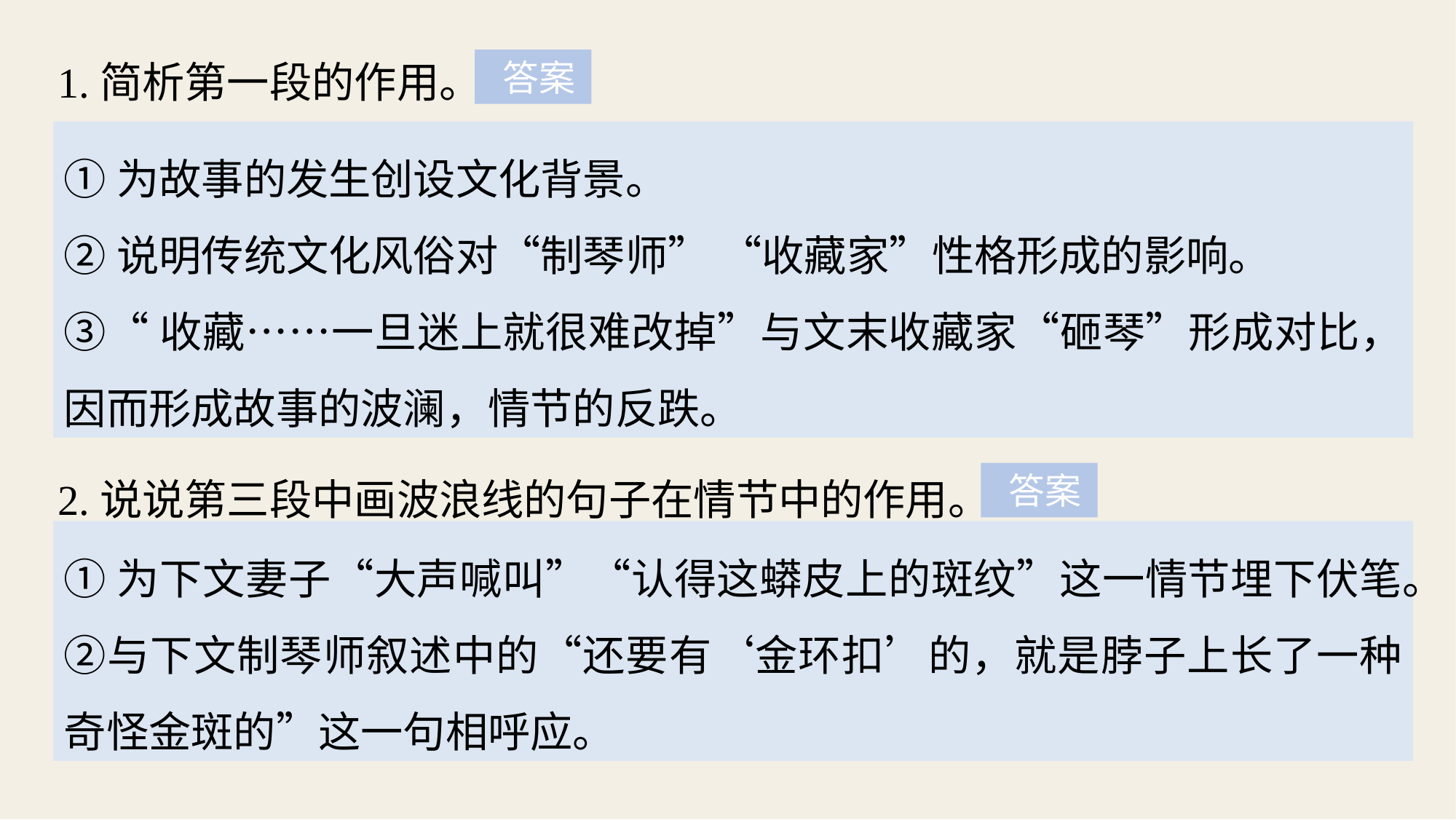

1.简析第一段的作用。
 答案
①为故事的发生创设文化背景。
②说明传统文化风俗对“制琴师” “收藏家”性格形成的影响。
③“收藏……一旦迷上就很难改掉”与文末收藏家“砸琴”形成对比，因而形成故事的波澜，情节的反跌。
2.说说第三段中画波浪线的句子在情节中的作用。
 答案
①为下文妻子“大声喊叫”“认得这蟒皮上的斑纹”这一情节埋下伏笔。②与下文制琴师叙述中的“还要有‘金环扣’的，就是脖子上长了一种奇怪金斑的”这一句相呼应。